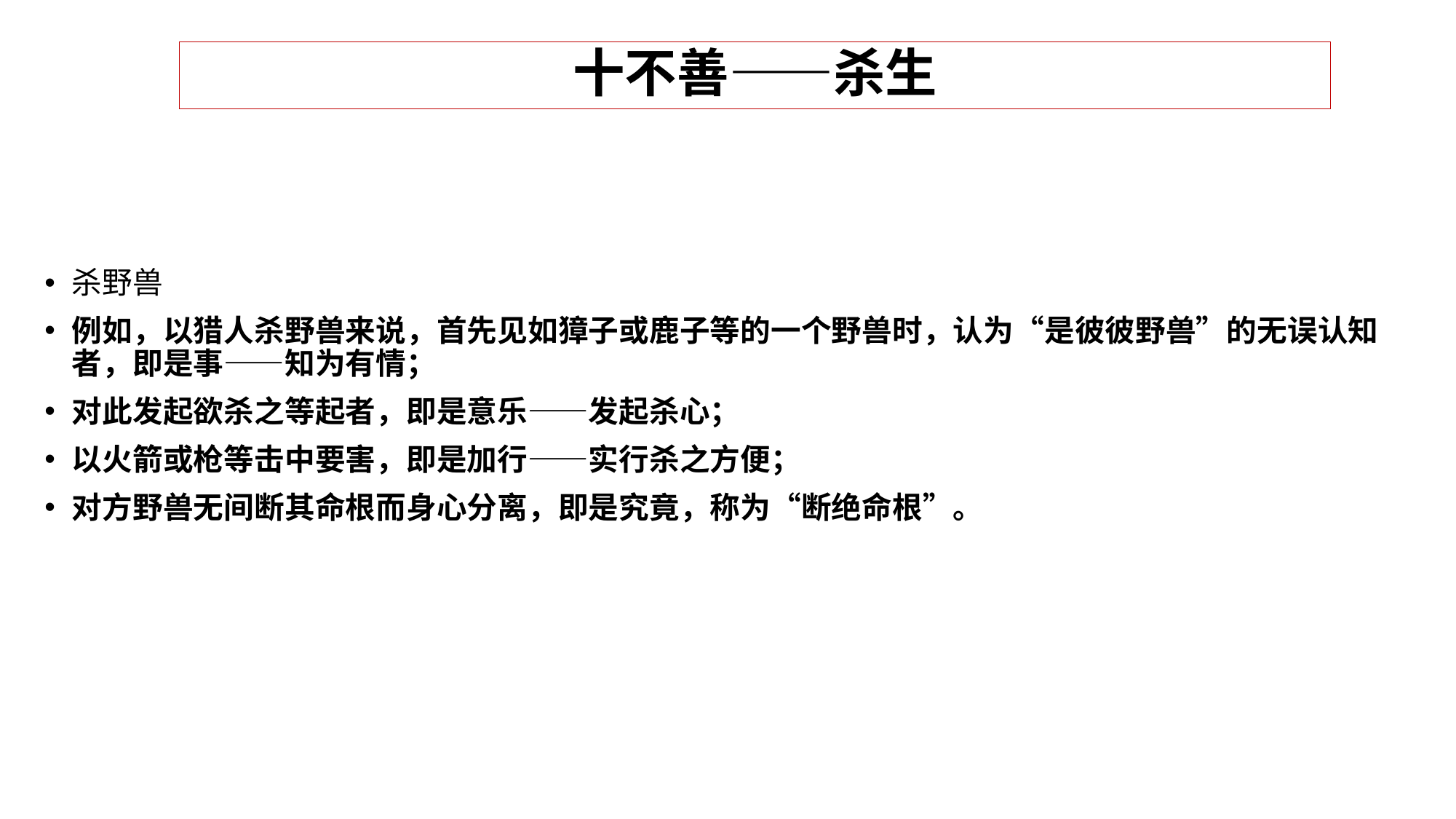

# 十不善——杀生

杀野兽
例如，以猎人杀野兽来说，首先见如獐子或鹿子等的一个野兽时，认为“是彼彼野兽”的无误认知者，即是事——知为有情；
对此发起欲杀之等起者，即是意乐——发起杀心；
以火箭或枪等击中要害，即是加行——实行杀之方便；
对方野兽无间断其命根而身心分离，即是究竟，称为“断绝命根”。